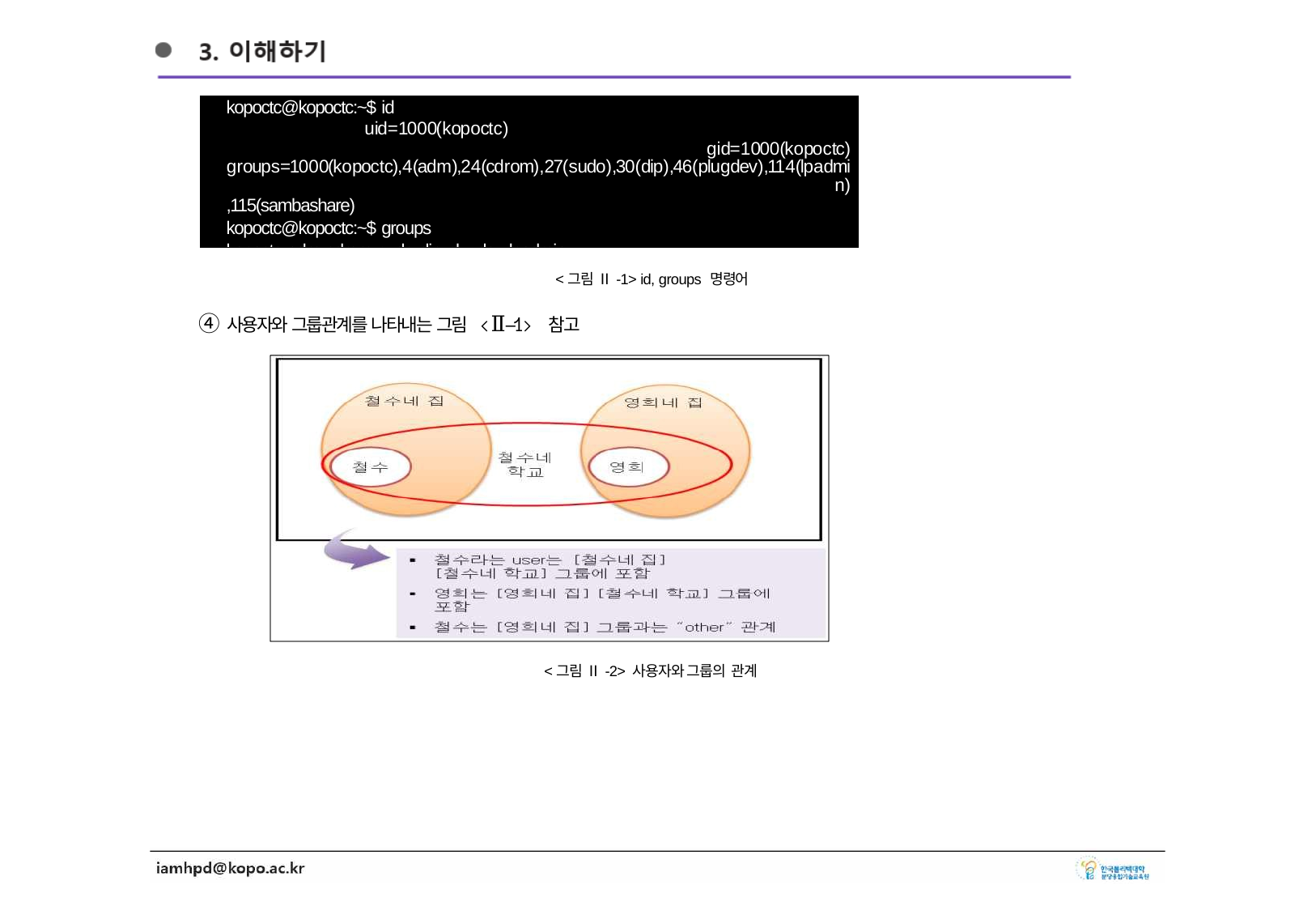

kopoctc@kopoctc:~$ id
uid=1000(kopoctc)	gid=1000(kopoctc)
groups=1000(kopoctc),4(adm),24(cdrom),27(sudo),30(dip),46(plugdev),114(lpadmin)
,115(sambashare)
kopoctc@kopoctc:~$ groups
kopoctc adm cdrom sudo dip plugdev lpadmin sambashare  kopoctc@kopoctc:~$

<그림 Ⅱ-1> id, groups 명령어

④ 사용자와 그룹관계를 나타내는 그림 <Ⅱ-1> 참고

<그림 Ⅱ-2> 사용자와 그룹의 관계